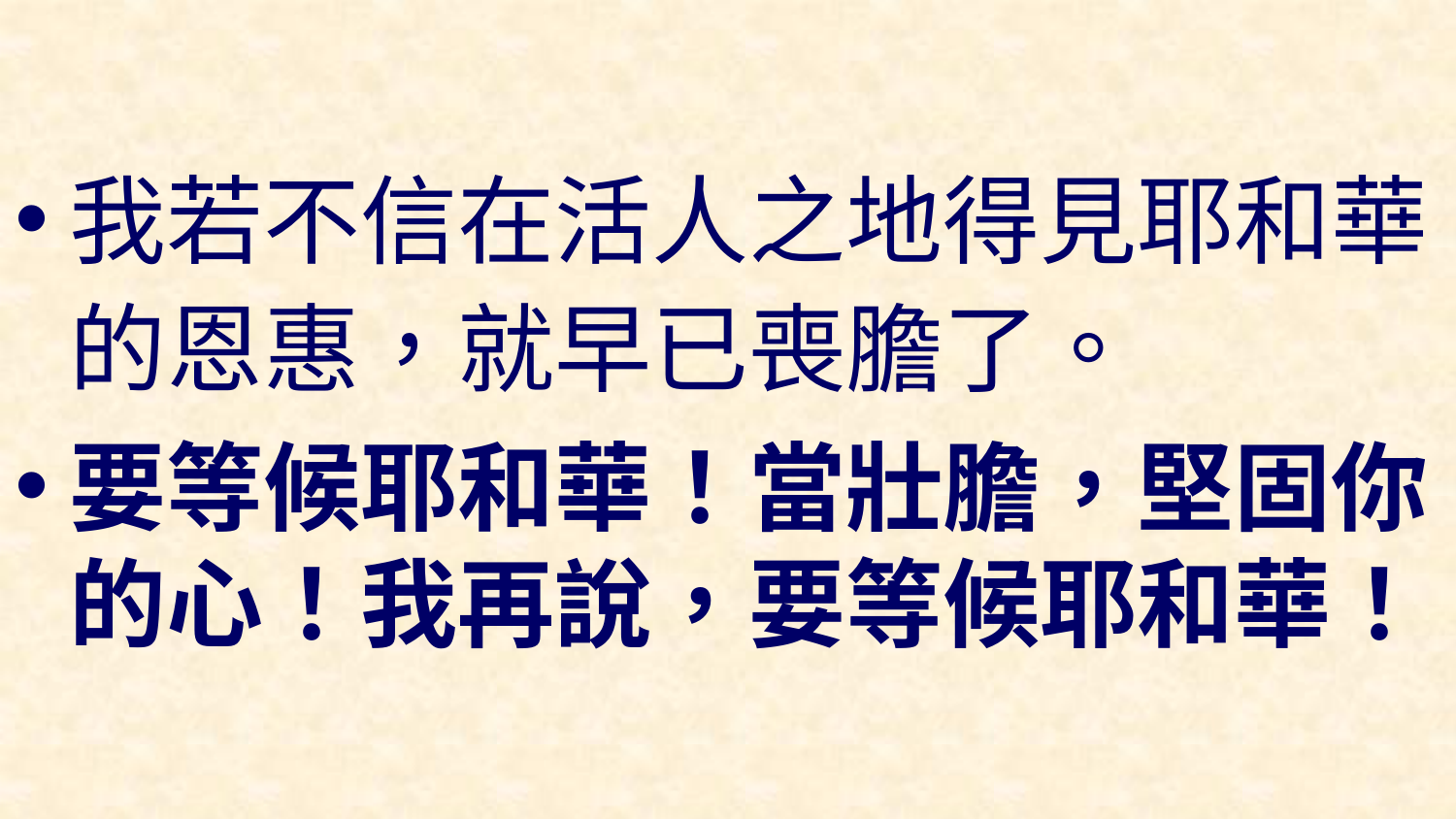

我若不信在活人之地得見耶和華的恩惠，就早已喪膽了。
要等候耶和華！當壯膽，堅固你的心！我再說，要等候耶和華！